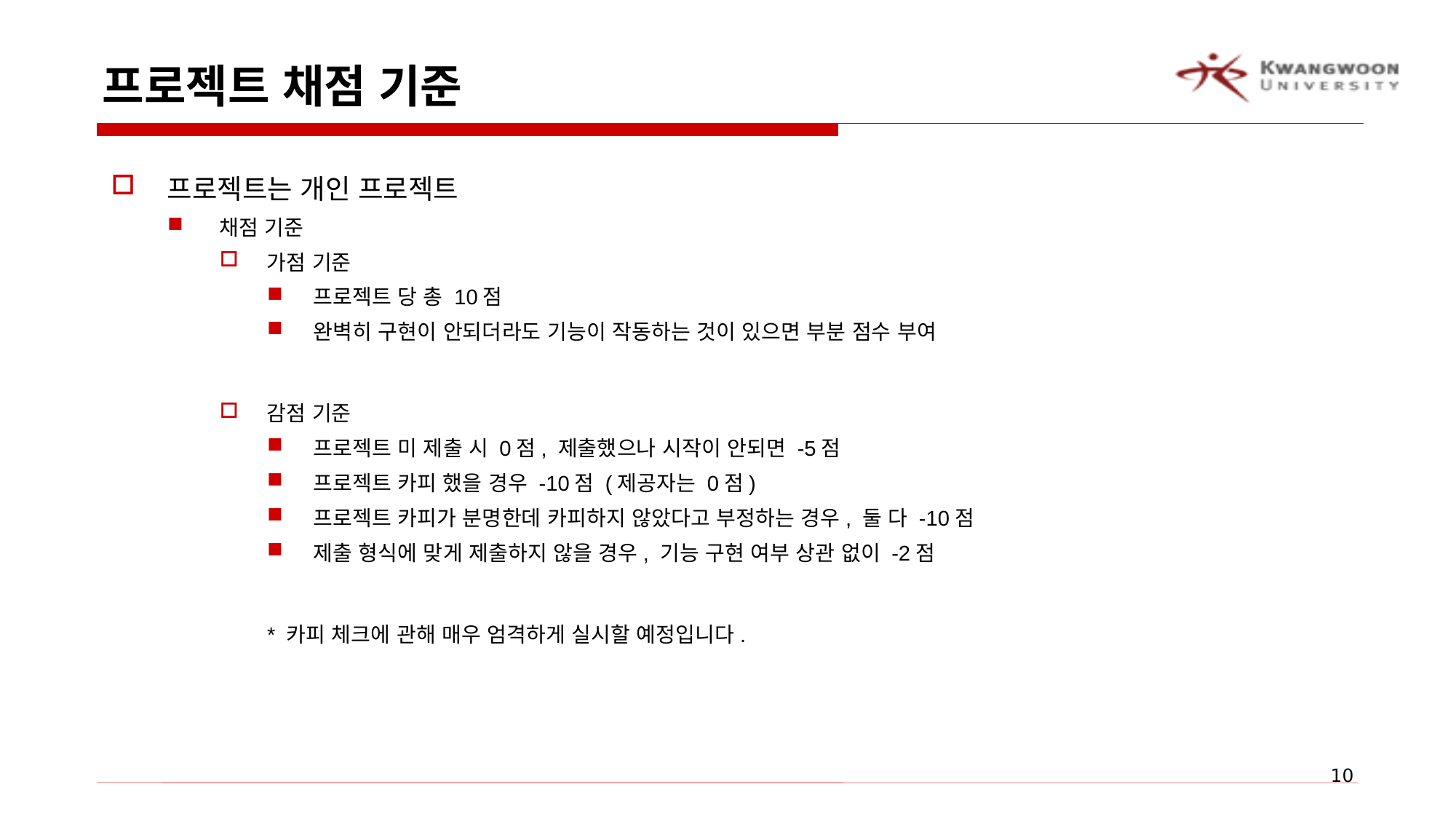

# 프로젝트 채점 기준
프로젝트는 개인 프로젝트
채점 기준
가점 기준
프로젝트 당 총 10점
완벽히 구현이 안되더라도 기능이 작동하는 것이 있으면 부분 점수 부여

감점 기준
프로젝트 미 제출 시 0점, 제출했으나 시작이 안되면 -5점
프로젝트 카피 했을 경우 -10점 (제공자는 0점)
프로젝트 카피가 분명한데 카피하지 않았다고 부정하는 경우, 둘 다 -10점
제출 형식에 맞게 제출하지 않을 경우, 기능 구현 여부 상관 없이 -2점

* 카피 체크에 관해 매우 엄격하게 실시할 예정입니다.
10